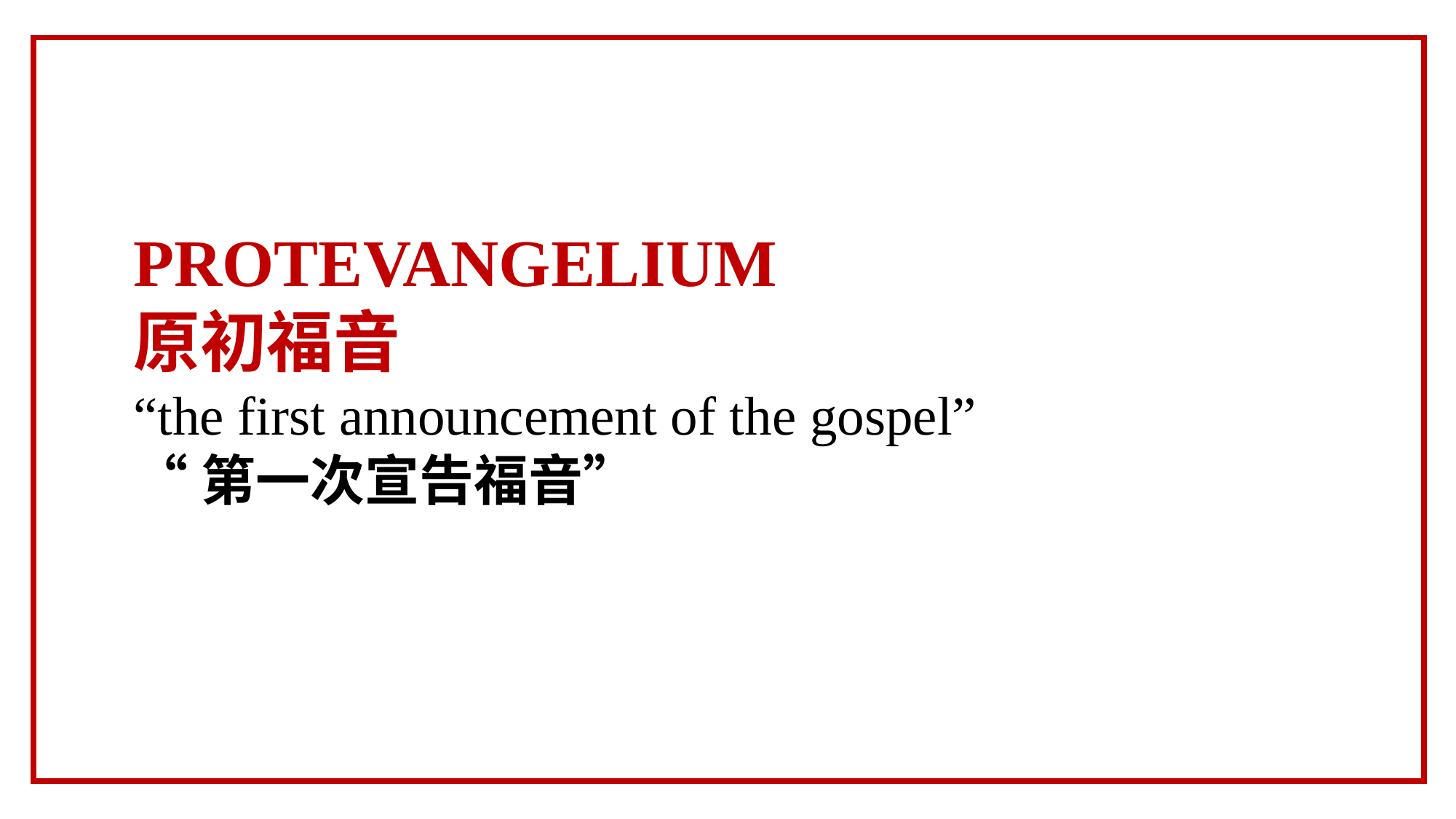

PROTEVANGELIUM
原初福音
“the first announcement of the gospel”
“第一次宣告福音”